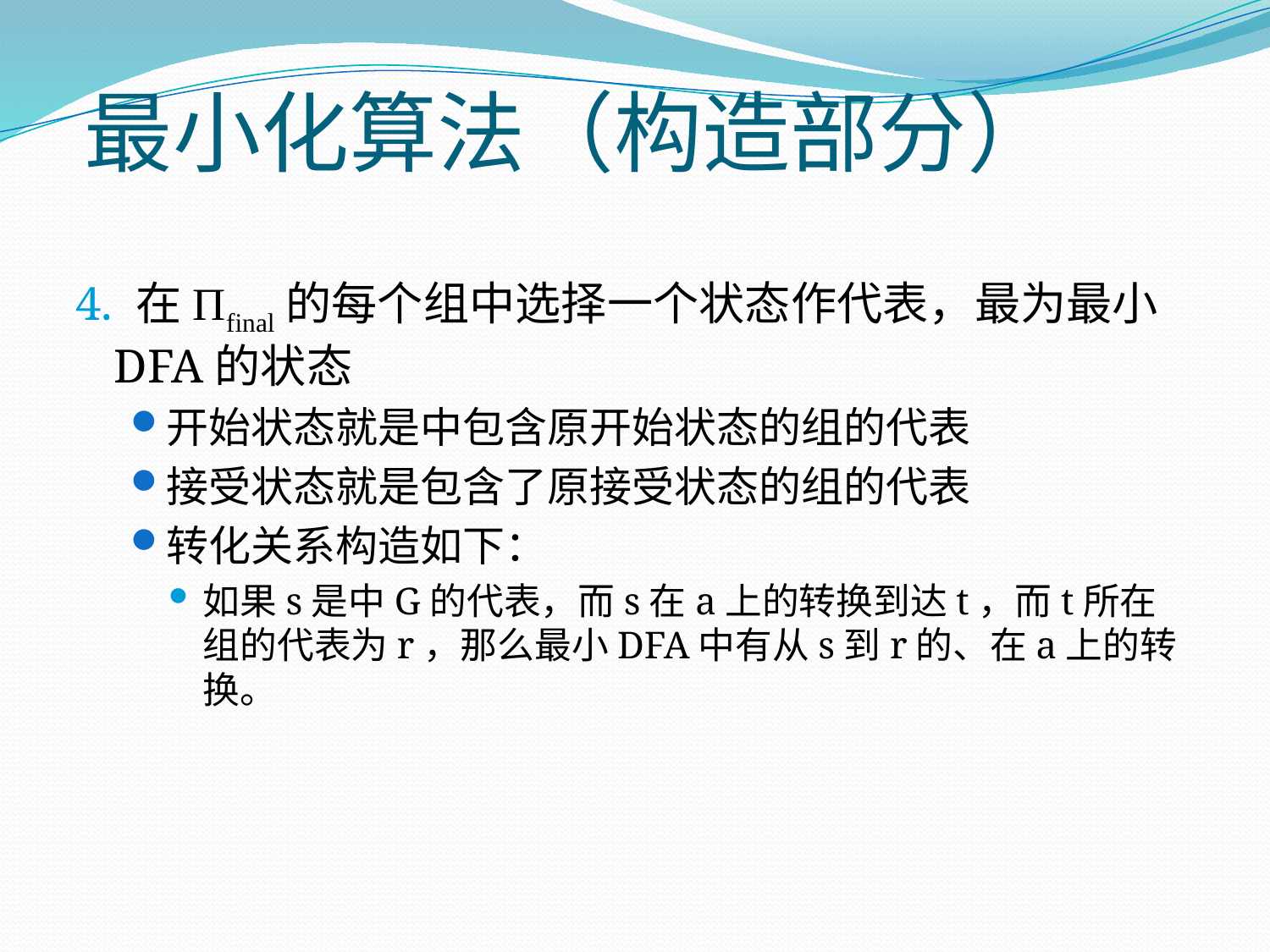

4. 在Пfinal的每个组中选择一个状态作代表，最为最小DFA的状态
开始状态就是中包含原开始状态的组的代表
接受状态就是包含了原接受状态的组的代表
转化关系构造如下：
如果s是中G的代表，而s在a上的转换到达t，而t所在组的代表为r，那么最小DFA中有从s到r的、在a上的转换。
最小化算法（构造部分）